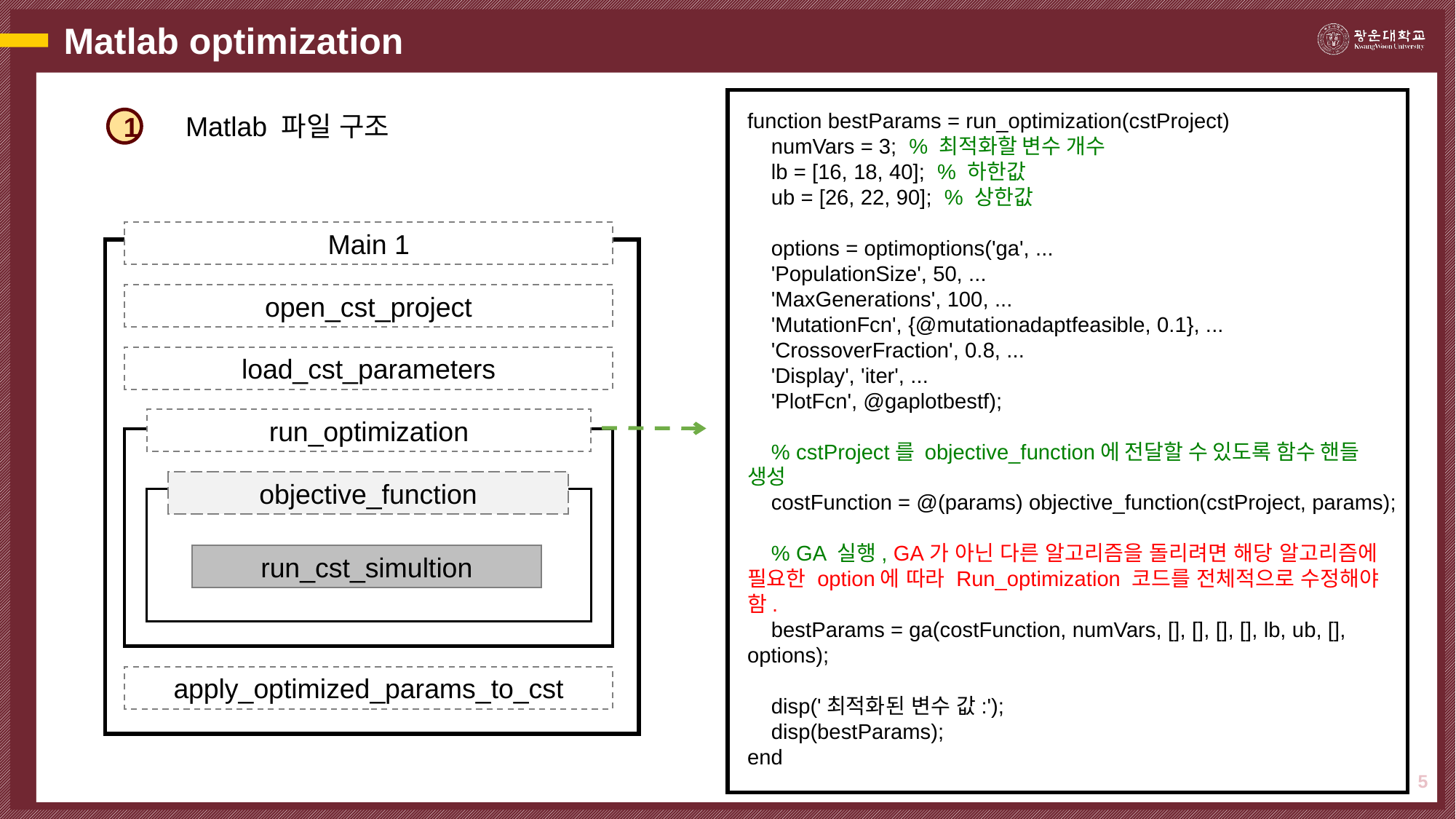

# Matlab optimization

function bestParams = run_optimization(cstProject)
    numVars = 3;  % 최적화할 변수 개수
    lb = [16, 18, 40];  % 하한값
    ub = [26, 22, 90];  % 상한값

    options = optimoptions('ga', ...
    'PopulationSize', 50, ...
    'MaxGenerations', 100, ...
    'MutationFcn', {@mutationadaptfeasible, 0.1}, ...
    'CrossoverFraction', 0.8, ...
    'Display', 'iter', ...
    'PlotFcn', @gaplotbestf);

    % cstProject를 objective_function에 전달할 수 있도록 함수 핸들 생성
    costFunction = @(params) objective_function(cstProject, params);

    % GA 실행, GA가 아닌 다른 알고리즘을 돌리려면 해당 알고리즘에 필요한 option에 따라 Run_optimization 코드를 전체적으로 수정해야 함.
    bestParams = ga(costFunction, numVars, [], [], [], [], lb, ub, [], options);

    disp('최적화된 변수 값:');
    disp(bestParams);
end
Matlab 파일 구조
1
Main 1

open_cst_project
load_cst_parameters
run_optimization

objective_function

run_cst_simultion
apply_optimized_params_to_cst
5